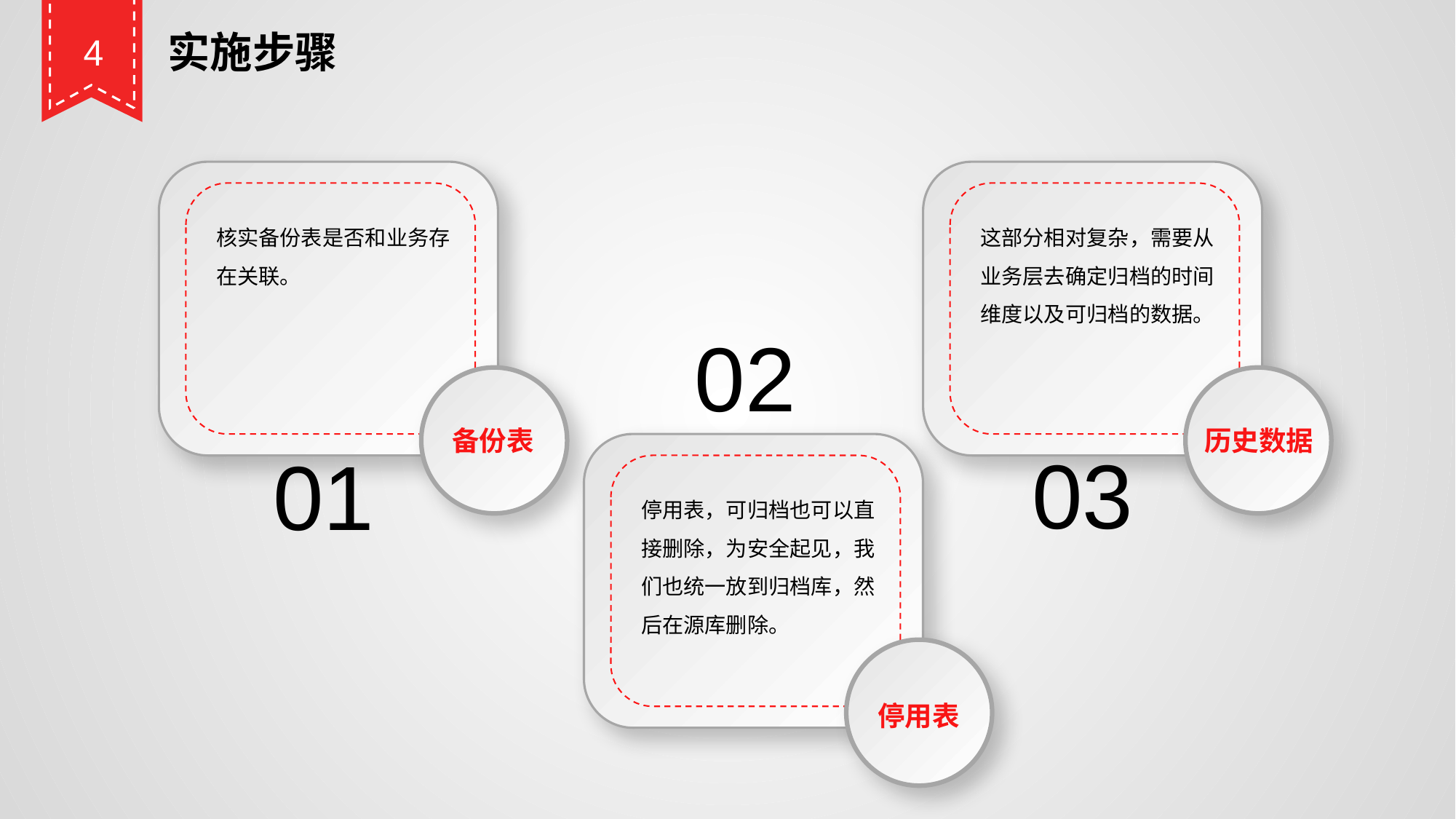

实施步骤
4

核实备份表是否和业务存在关联。
这部分相对复杂，需要从业务层去确定归档的时间维度以及可归档的数据。
02

历史数据
备份表
03
01

停用表，可归档也可以直接删除，为安全起见，我们也统一放到归档库，然后在源库删除。

停用表